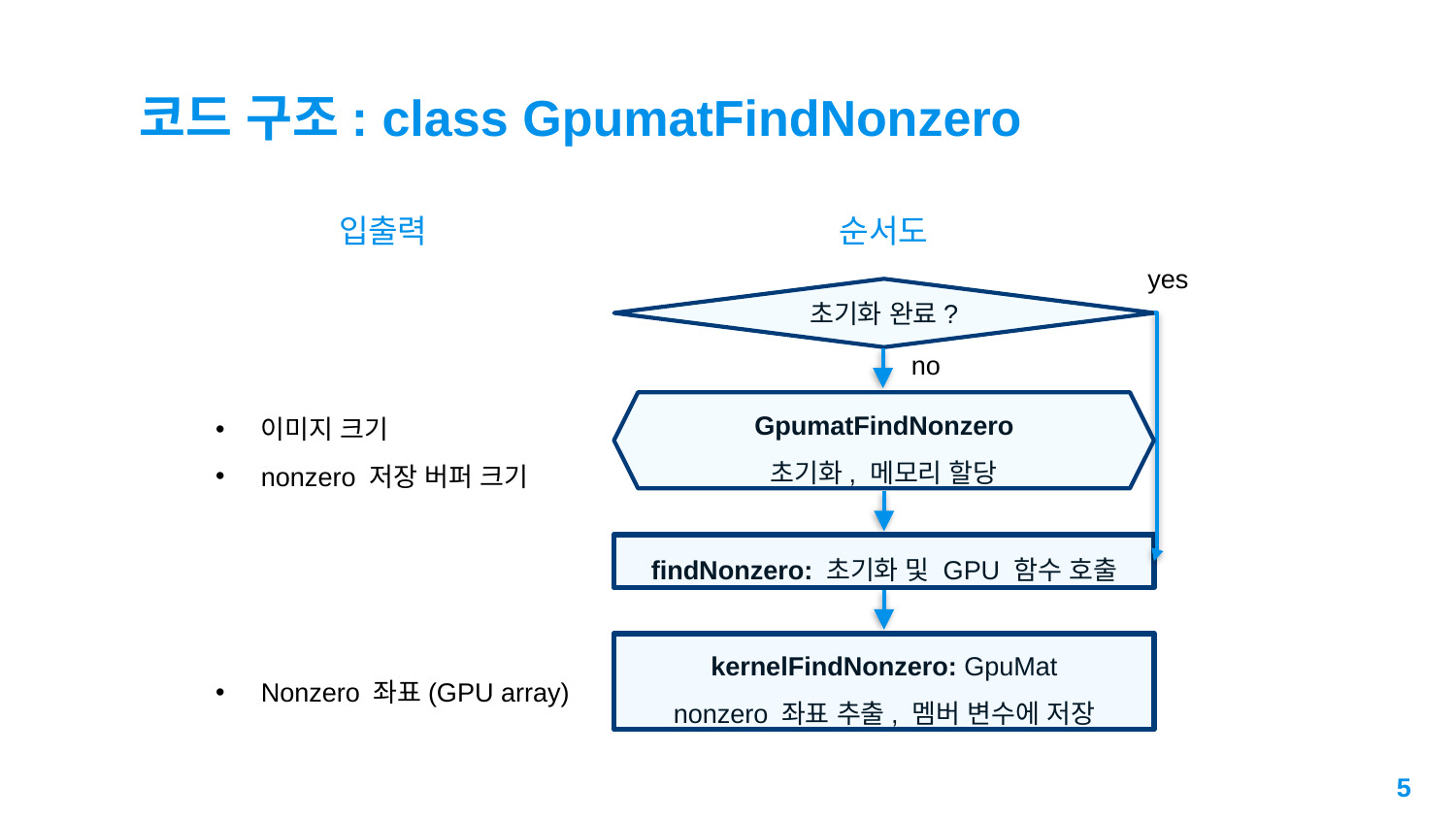

# 코드 구조: class GpumatFindNonzero
입출력
순서도
yes
초기화 완료?
no
이미지 크기
nonzero 저장 버퍼 크기
GpumatFindNonzero
초기화, 메모리 할당
findNonzero: 초기화 및 GPU 함수 호출
kernelFindNonzero: GpuMat
nonzero 좌표 추출, 멤버 변수에 저장
Nonzero 좌표(GPU array)
5